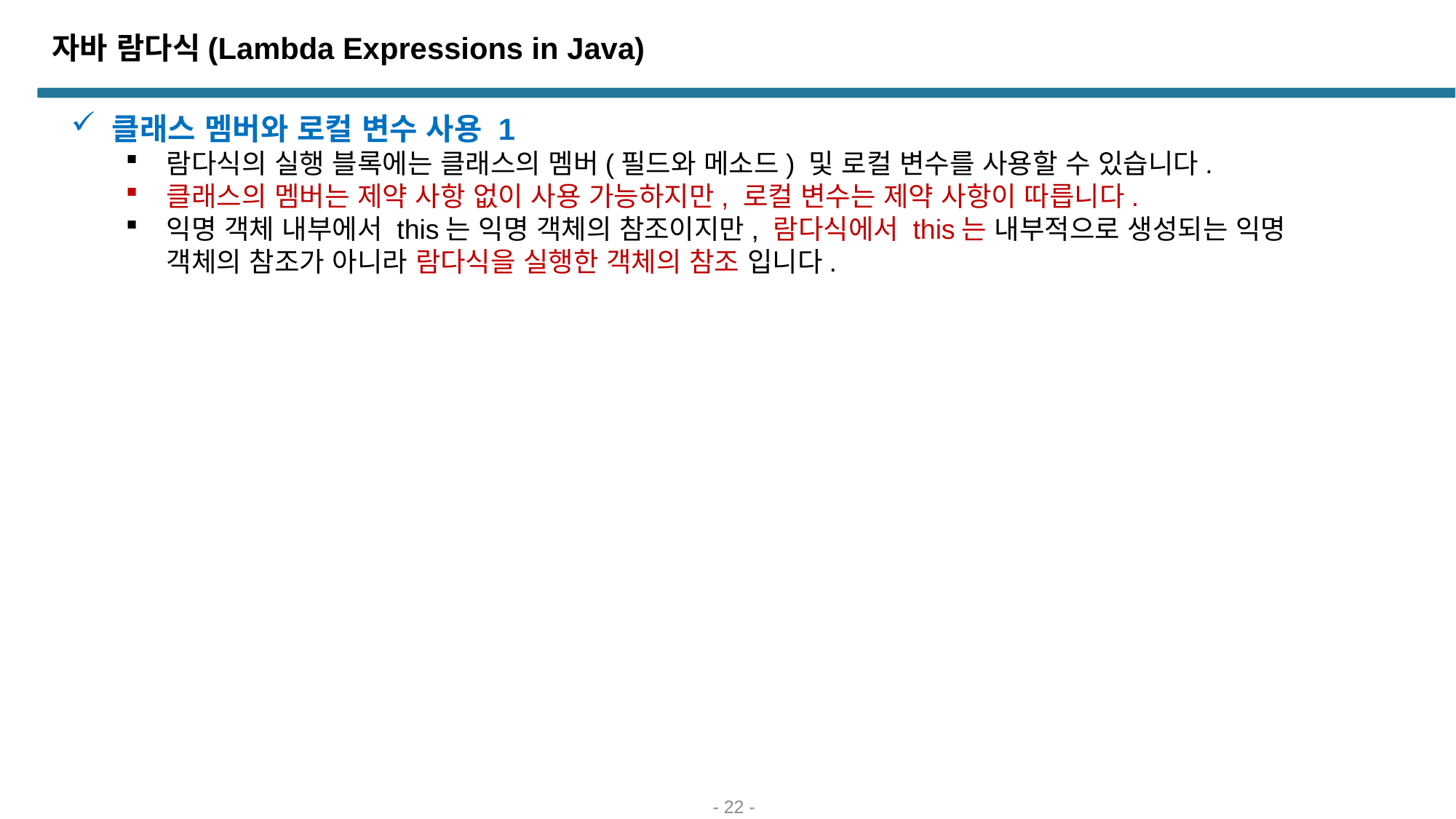

# 자바 람다식(Lambda Expressions in Java)
클래스 멤버와 로컬 변수 사용 1
람다식의 실행 블록에는 클래스의 멤버(필드와 메소드) 및 로컬 변수를 사용할 수 있습니다.
클래스의 멤버는 제약 사항 없이 사용 가능하지만, 로컬 변수는 제약 사항이 따릅니다.
익명 객체 내부에서 this는 익명 객체의 참조이지만, 람다식에서 this는 내부적으로 생성되는 익명 객체의 참조가 아니라 람다식을 실행한 객체의 참조 입니다.
- 22 -